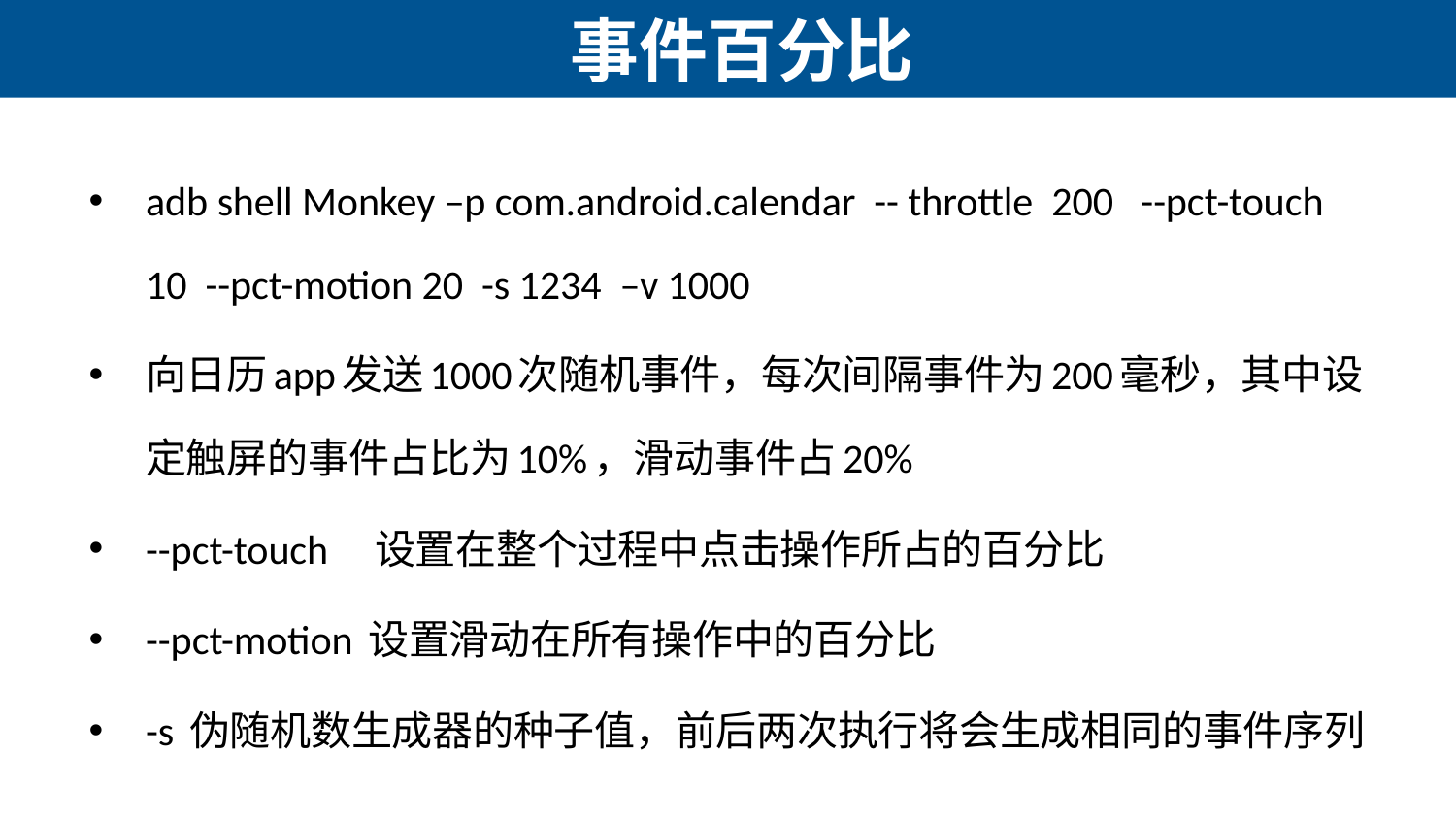

# 事件百分比
adb shell Monkey –p com.android.calendar  -- throttle  200   --pct-touch 10  --pct-motion 20  -s 1234  –v 1000
向日历app发送1000次随机事件，每次间隔事件为200毫秒，其中设定触屏的事件占比为10%，滑动事件占20%
--pct-touch　设置在整个过程中点击操作所占的百分比
--pct-motion 设置滑动在所有操作中的百分比
-s 伪随机数生成器的种子值，前后两次执行将会生成相同的事件序列